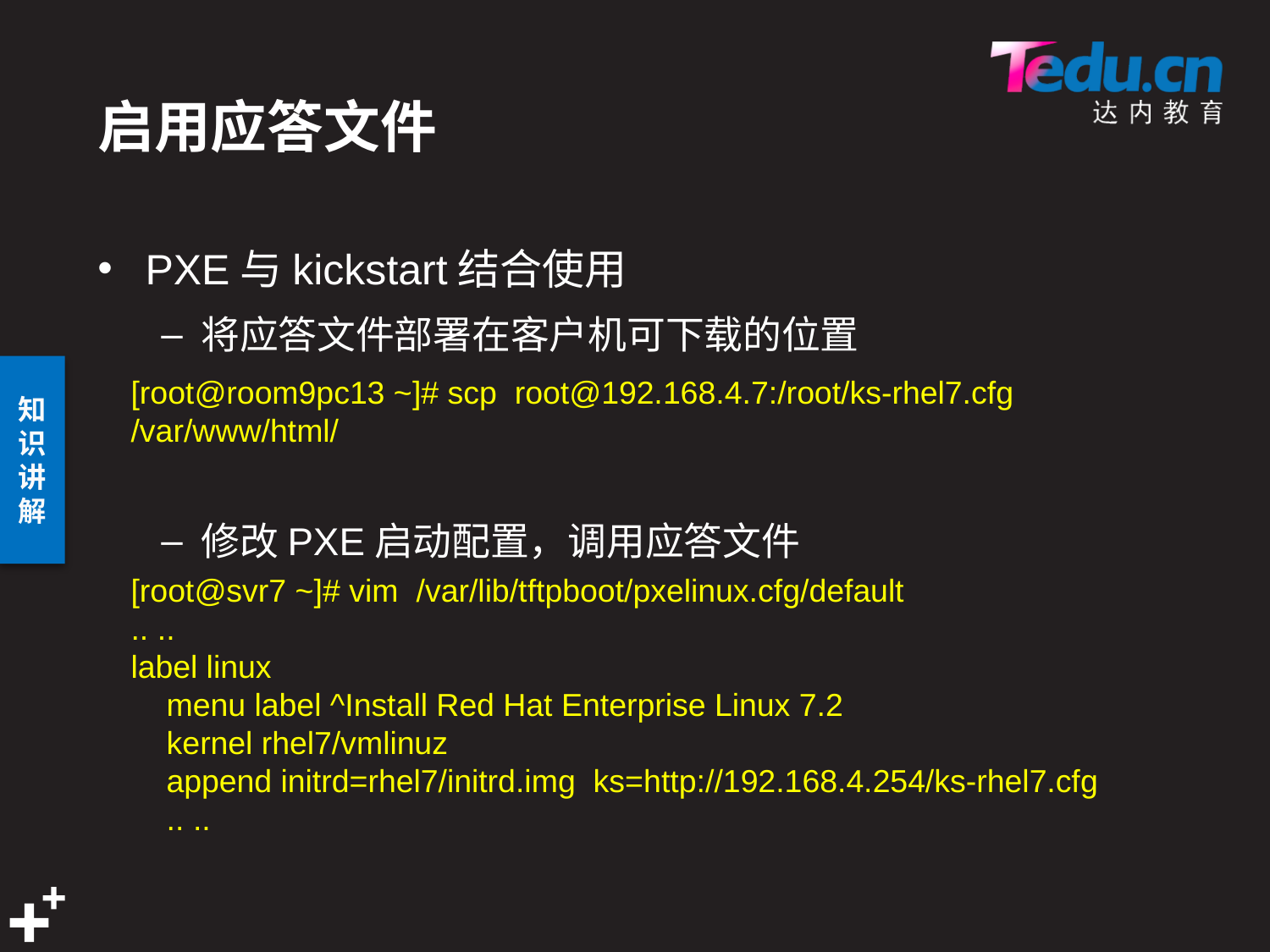

# 启用应答文件
PXE与kickstart结合使用
将应答文件部署在客户机可下载的位置

修改PXE启动配置，调用应答文件
[root@room9pc13 ~]# scp  root@192.168.4.7:/root/ks-rhel7.cfg  /var/www/html/
[root@svr7 ~]# vim  /var/lib/tftpboot/pxelinux.cfg/default
.. ..
label linux
    menu label ^Install Red Hat Enterprise Linux 7.2
    kernel rhel7/vmlinuz
    append initrd=rhel7/initrd.img  ks=http://192.168.4.254/ks-rhel7.cfg
    .. ..